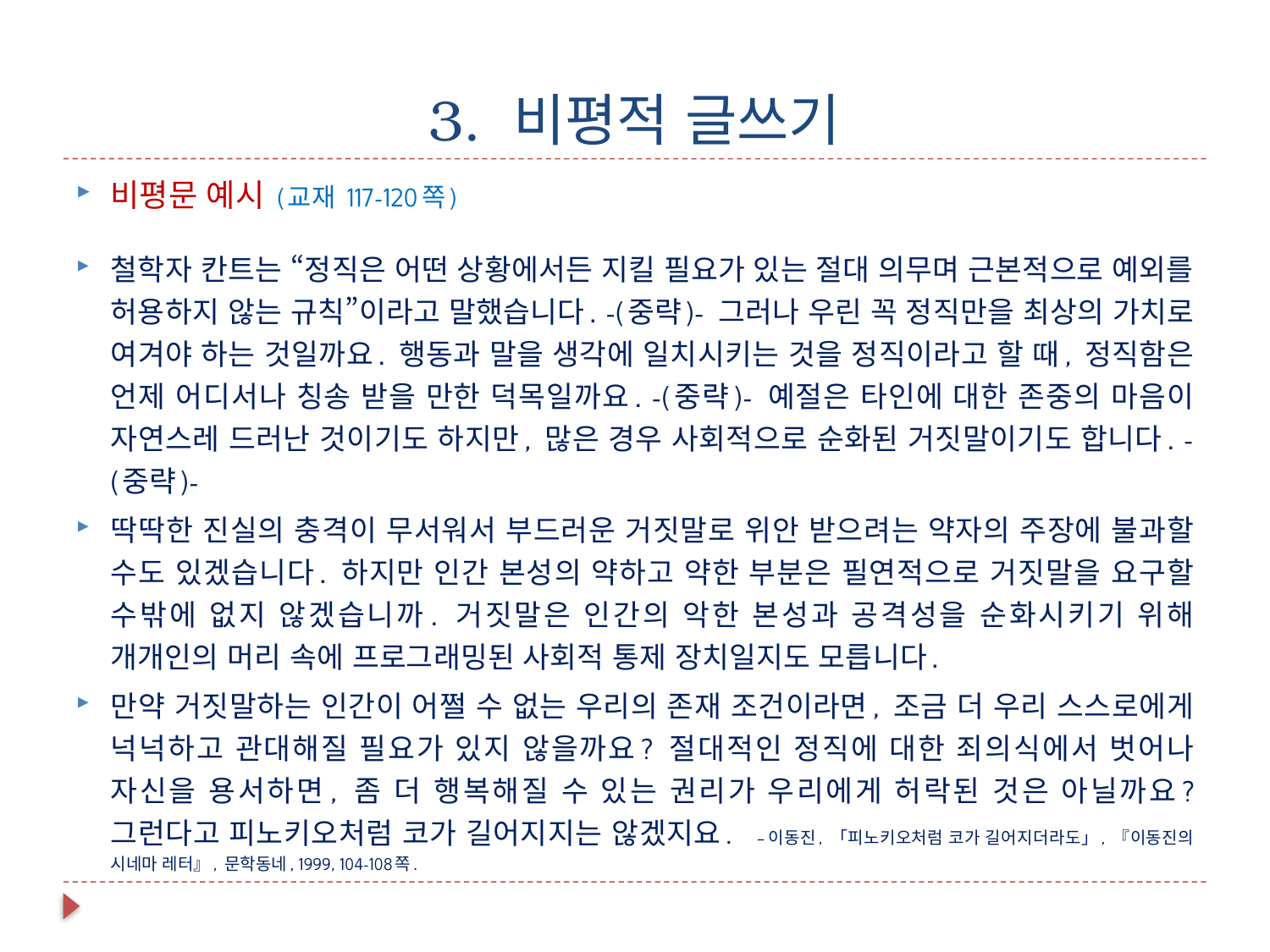

# 3. 비평적 글쓰기
비평문 예시 (교재 117-120쪽)

철학자 칸트는 “정직은 어떤 상황에서든 지킬 필요가 있는 절대 의무며 근본적으로 예외를 허용하지 않는 규칙”이라고 말했습니다. -(중략)- 그러나 우린 꼭 정직만을 최상의 가치로 여겨야 하는 것일까요. 행동과 말을 생각에 일치시키는 것을 정직이라고 할 때, 정직함은 언제 어디서나 칭송 받을 만한 덕목일까요. -(중략)- 예절은 타인에 대한 존중의 마음이 자연스레 드러난 것이기도 하지만, 많은 경우 사회적으로 순화된 거짓말이기도 합니다. -(중략)-
딱딱한 진실의 충격이 무서워서 부드러운 거짓말로 위안 받으려는 약자의 주장에 불과할 수도 있겠습니다. 하지만 인간 본성의 약하고 약한 부분은 필연적으로 거짓말을 요구할 수밖에 없지 않겠습니까. 거짓말은 인간의 악한 본성과 공격성을 순화시키기 위해 개개인의 머리 속에 프로그래밍된 사회적 통제 장치일지도 모릅니다.
만약 거짓말하는 인간이 어쩔 수 없는 우리의 존재 조건이라면, 조금 더 우리 스스로에게 넉넉하고 관대해질 필요가 있지 않을까요? 절대적인 정직에 대한 죄의식에서 벗어나 자신을 용서하면, 좀 더 행복해질 수 있는 권리가 우리에게 허락된 것은 아닐까요? 그런다고 피노키오처럼 코가 길어지지는 않겠지요.   –이동진, 「피노키오처럼 코가 길어지더라도」, 『이동진의 시네마 레터』, 문학동네, 1999, 104-108쪽.